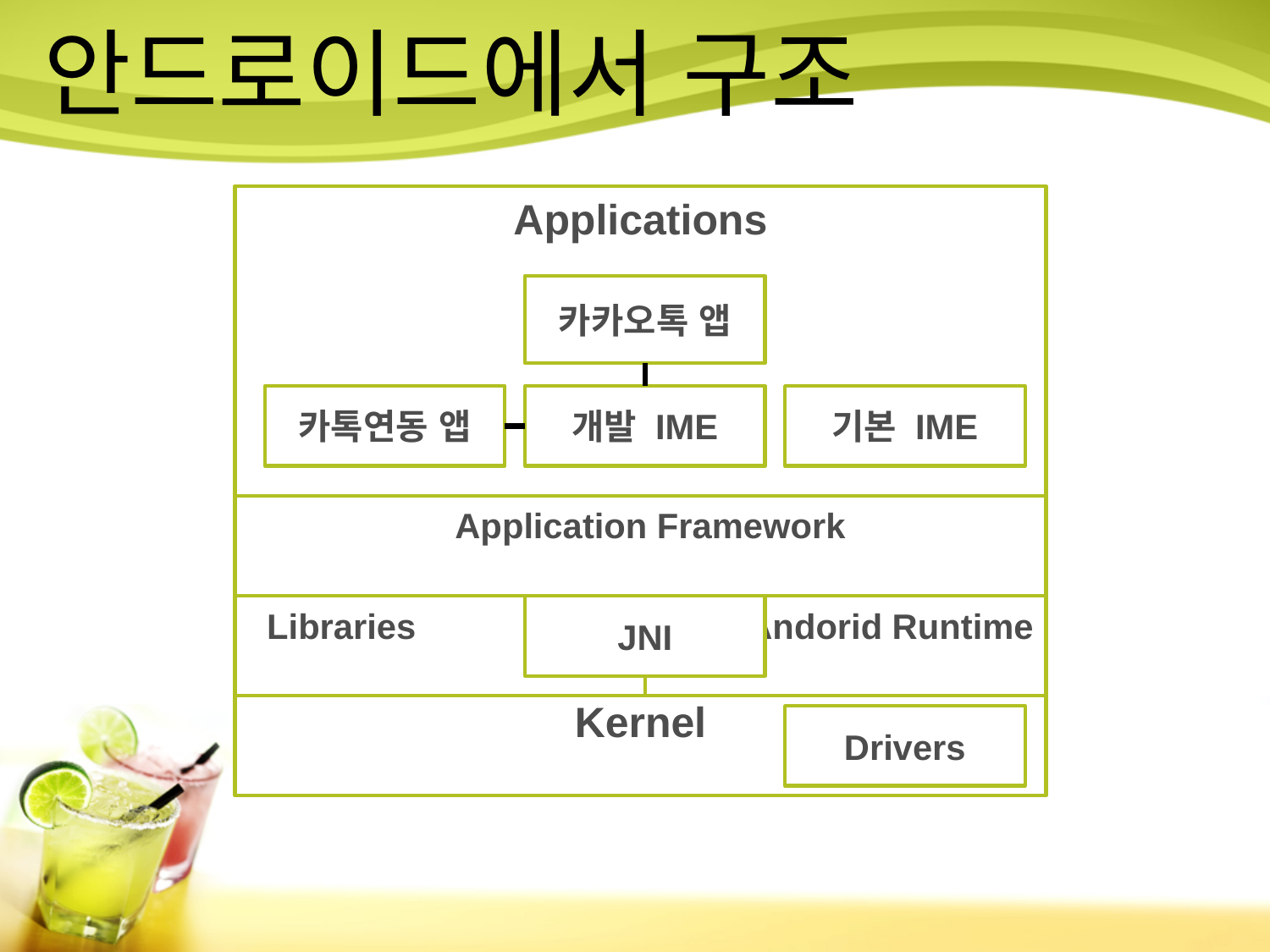

# 안드로이드에서 구조
Applications
카카오톡 앱
카톡연동 앱
개발 IME
기본 IME
  Application Framework

  Libraries

JNI
    Andorid Runtime

Kernel

Drivers